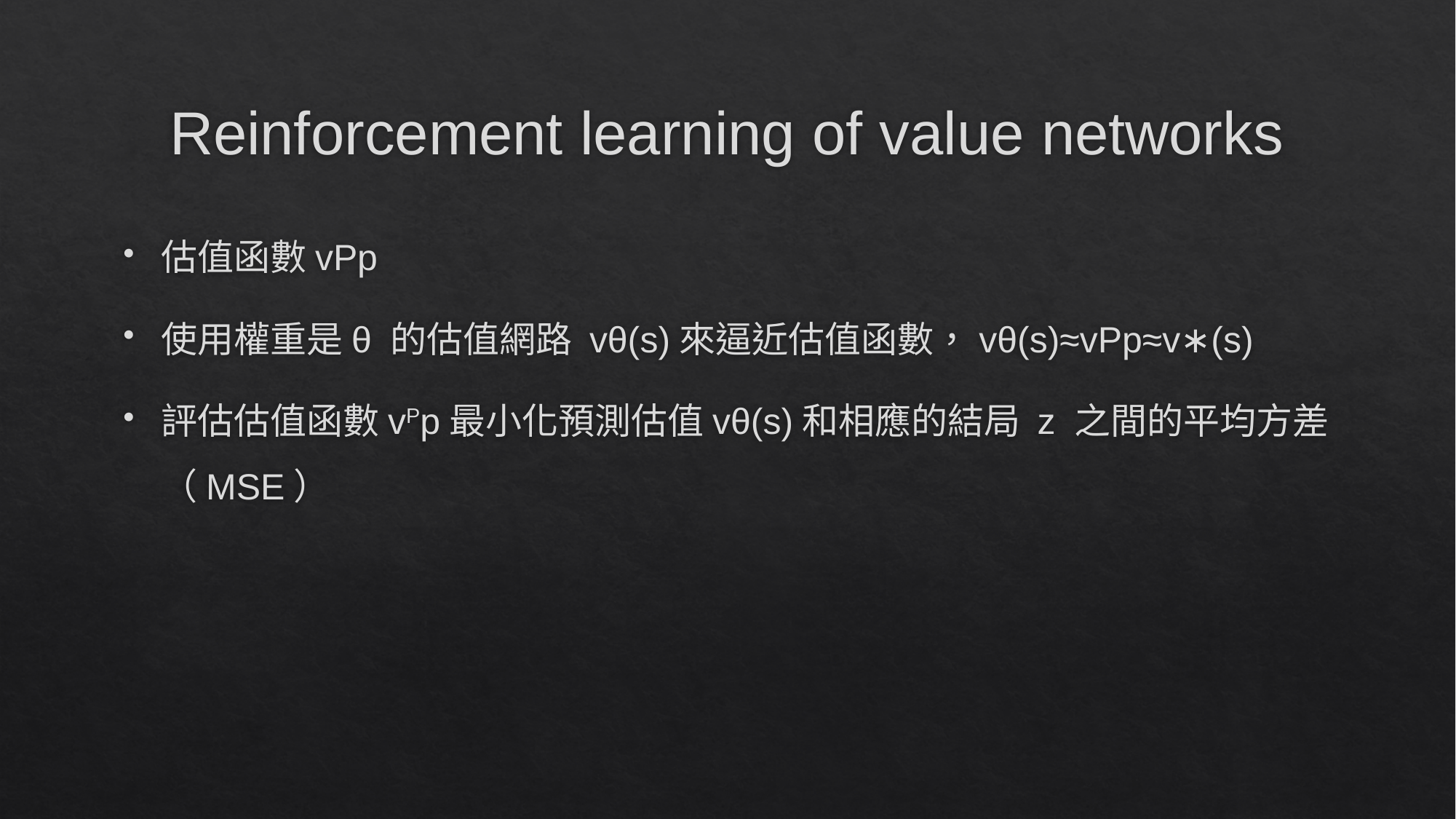

# Reinforcement learning of value networks
估值函數vPp
使用權重是θ 的估值網路 vθ(s)來逼近估值函數，vθ(s)≈vPp≈v∗(s)
評估估值函數vPp最小化預測估值vθ(s)和相應的結局 z 之間的平均方差（MSE）